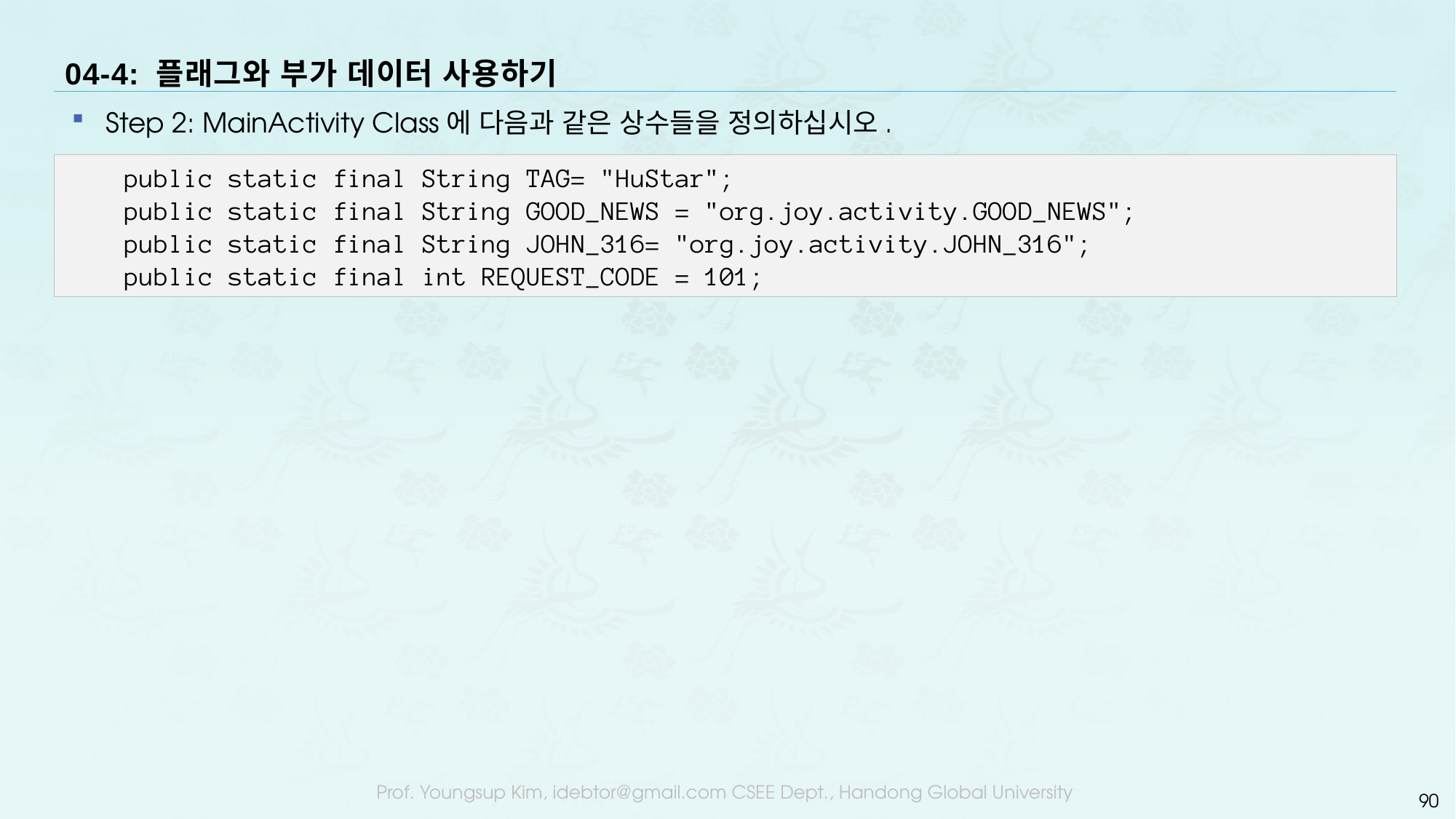

# 04-4: 플래그와 부가 데이터 사용하기
Step 2: MainActivity Class에 다음과 같은 상수들을 정의하십시오.
    public static final String TAG= "HuStar";
    public static final String GOOD_NEWS = "org.joy.activity.GOOD_NEWS";
    public static final String JOHN_316= "org.joy.activity.JOHN_316";
    public static final int REQUEST_CODE = 101;
90